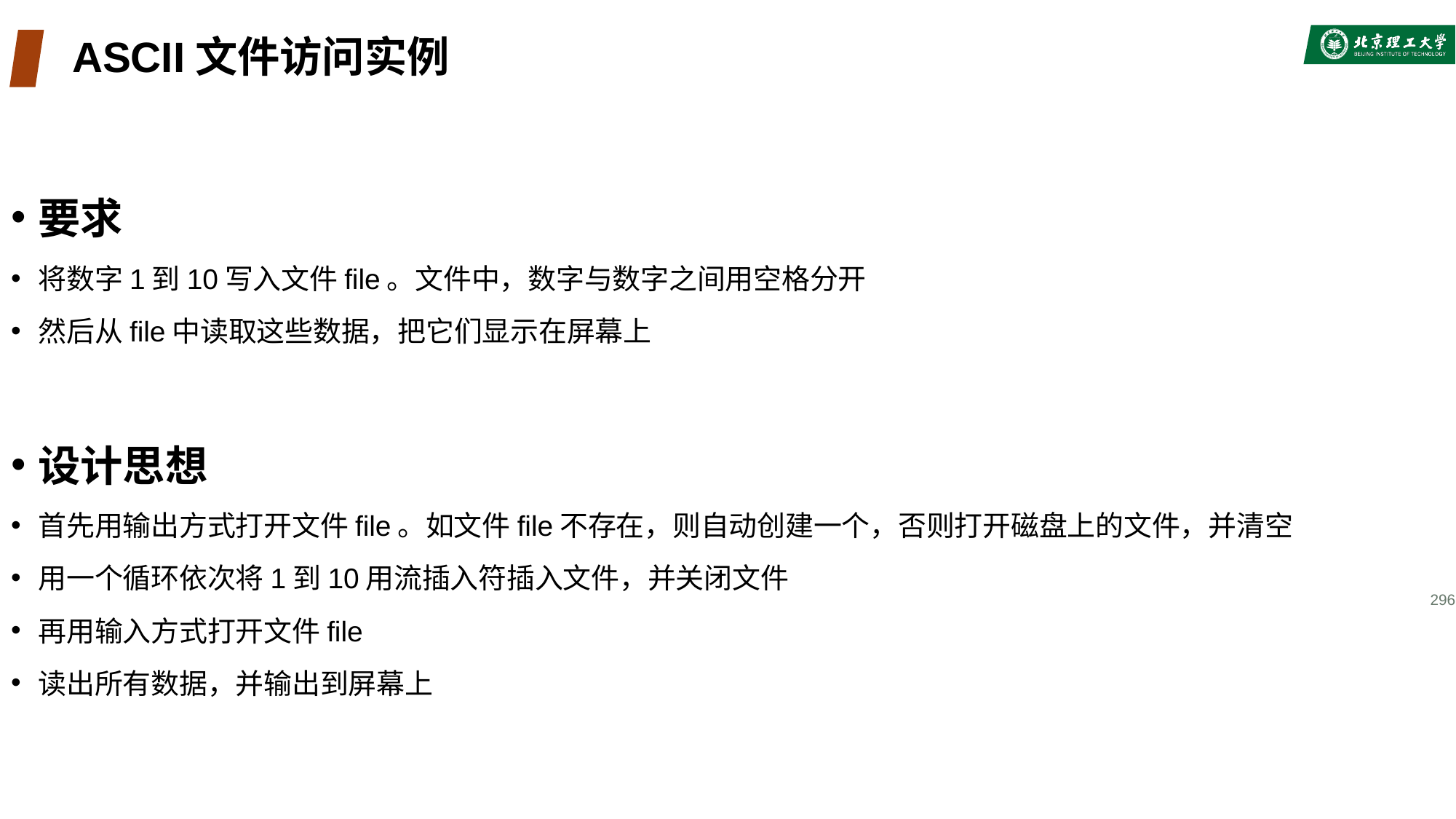

# ASCII文件访问实例
要求
将数字1到10写入文件file。文件中，数字与数字之间用空格分开
然后从file中读取这些数据，把它们显示在屏幕上

设计思想
首先用输出方式打开文件file。如文件file不存在，则自动创建一个，否则打开磁盘上的文件，并清空
用一个循环依次将1到10用流插入符插入文件，并关闭文件
再用输入方式打开文件file
读出所有数据，并输出到屏幕上
296